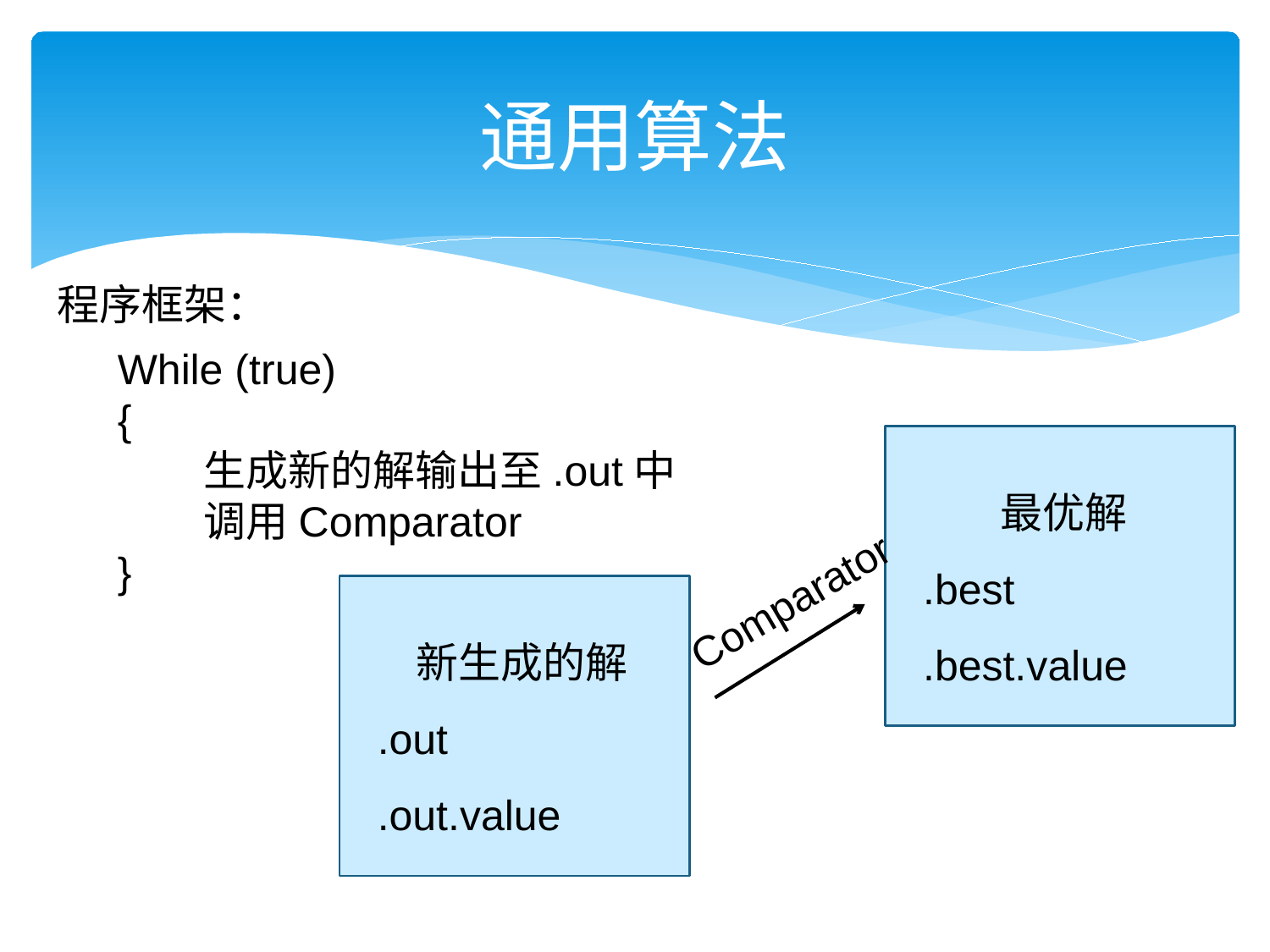

# 通用算法
程序框架：
While (true)
{
        生成新的解输出至.out中
        调用Comparator
}

       最优解
.best
.best.value
Comparator

   新生成的解
.out
.out.value